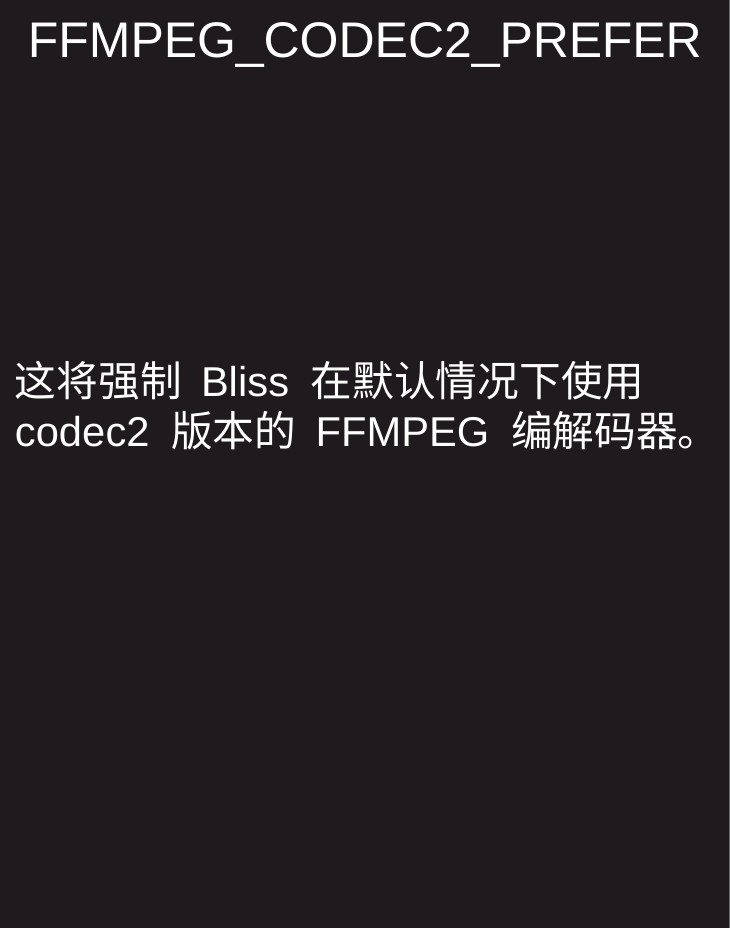

FFMPEG_CODEC2_PREFER
这将强制 Bliss 在默认情况下使用 codec2 版本的 FFMPEG 编解码器。